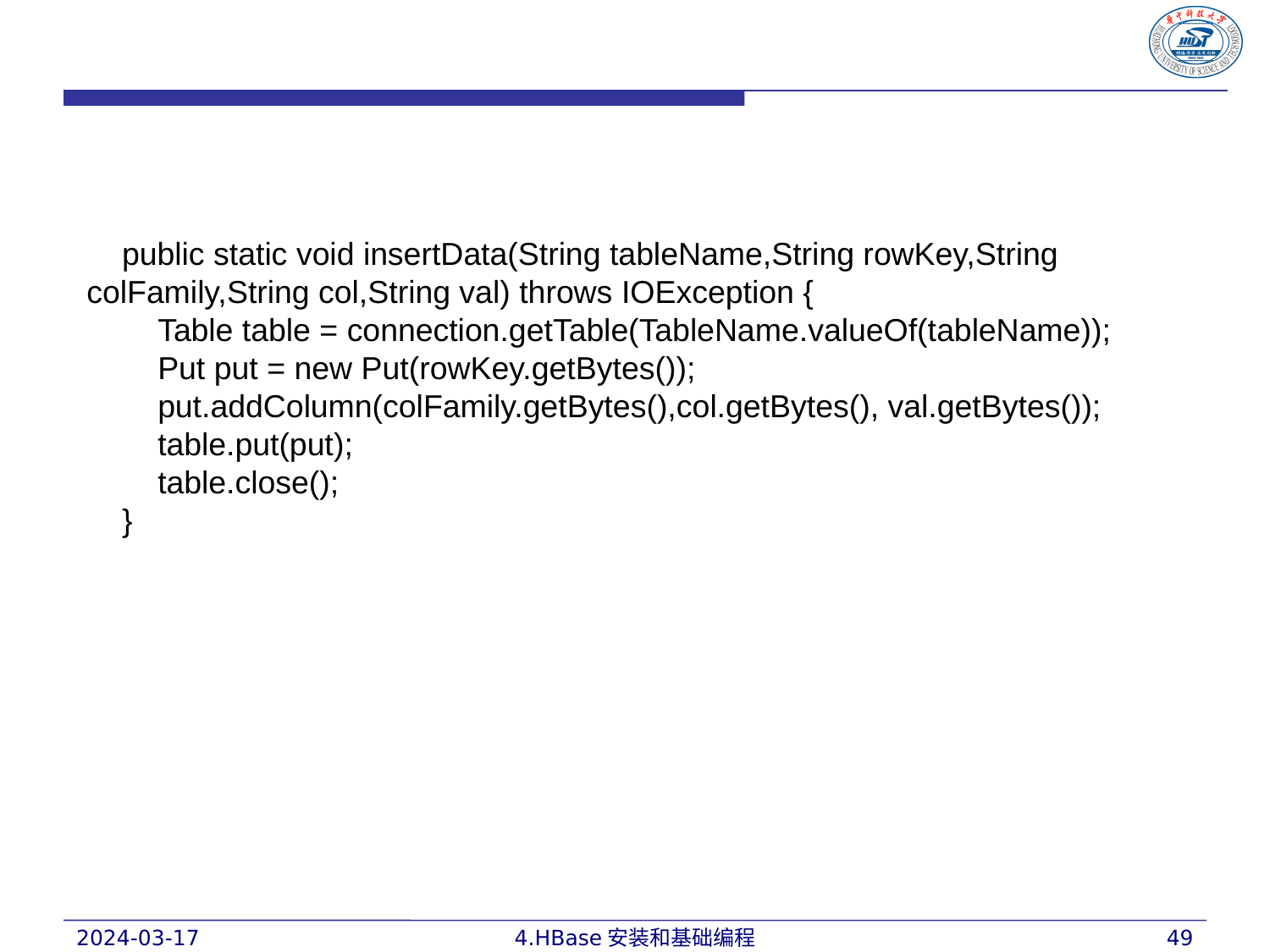

public static void insertData(String tableName,String rowKey,String colFamily,String col,String val) throws IOException {
        Table table = connection.getTable(TableName.valueOf(tableName));
        Put put = new Put(rowKey.getBytes());
        put.addColumn(colFamily.getBytes(),col.getBytes(), val.getBytes());
        table.put(put);
        table.close();
    }

2024-03-17
4.HBase安装和基础编程
49